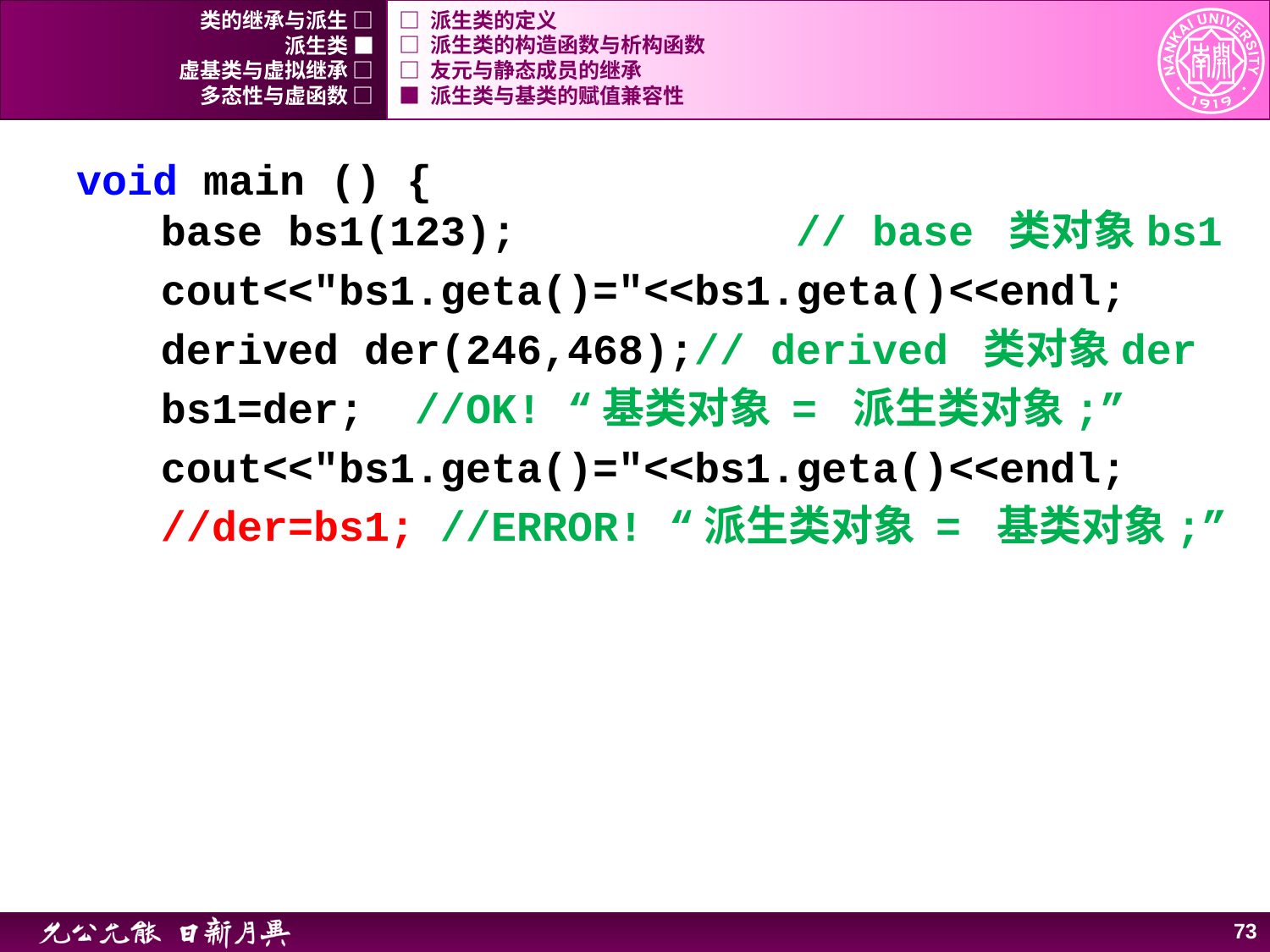

类的继承与派生 □
□ 派生类的定义
派生类 ■
□ 派生类的构造函数与析构函数
虚基类与虚拟继承 □
□ 友元与静态成员的继承
多态性与虚函数 □
■ 派生类与基类的赋值兼容性
void main () {
base bs1(123); 		// base 类对象bs1
	cout<<"bs1.geta()="<<bs1.geta()<<endl;
	derived der(246,468);// derived 类对象der
	bs1=der;  //OK! “基类对象 = 派生类对象;”
	cout<<"bs1.geta()="<<bs1.geta()<<endl;
	//der=bs1; //ERROR! “派生类对象 = 基类对象;”

73